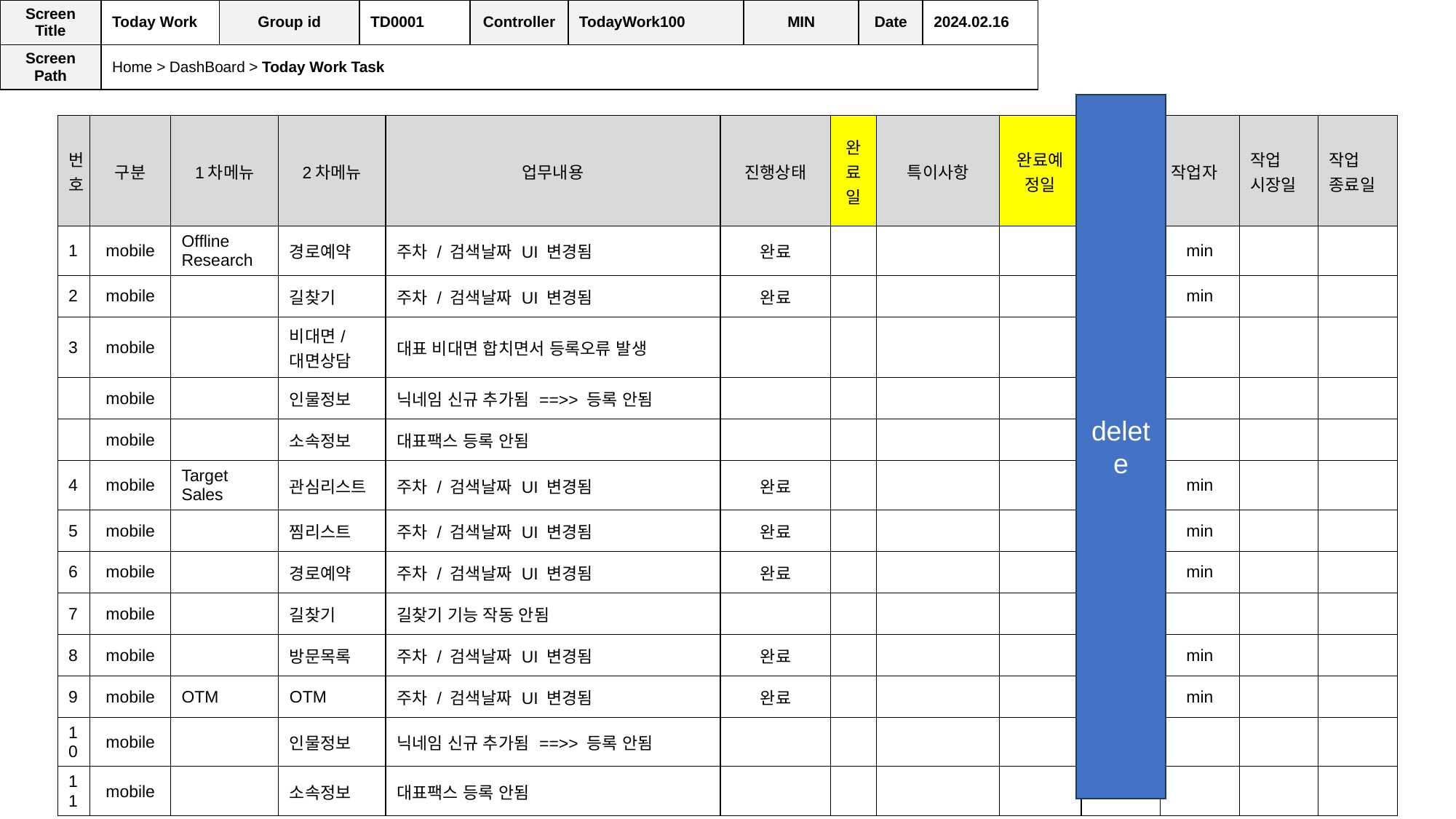

| Screen Title | Today Work | Group id | TD0001 | Controller | TodayWork100 | MIN | Date | 2024.02.16 |
| --- | --- | --- | --- | --- | --- | --- | --- | --- |
| Screen Path | Home > DashBoard > Today Work Task |  |  |  |  |  |  |  |
delete
| 번호 | 구분 | 1차메뉴 | 2차메뉴 | 업무내용 | 진행상태 | 완료일 | 특이사항 | 완료예정일 | 작업 예상일(기간?) | 작업자 | 작업 시장일 | 작업 종료일 |
| --- | --- | --- | --- | --- | --- | --- | --- | --- | --- | --- | --- | --- |
| 1 | mobile | Offline Research | 경로예약 | 주차 / 검색날짜 UI 변경됨 | 완료 |  |  |  | 2 | min |  |  |
| 2 | mobile |  | 길찾기 | 주차 / 검색날짜 UI 변경됨 | 완료 |  |  |  |  | min |  |  |
| 3 | mobile |  | 비대면/대면상담 | 대표 비대면 합치면서 등록오류 발생 |  |  |  |  |  |  |  |  |
|  | mobile |  | 인물정보 | 닉네임 신규 추가됨 ==>> 등록 안됨 |  |  |  |  |  |  |  |  |
|  | mobile |  | 소속정보 | 대표팩스 등록 안됨 |  |  |  |  |  |  |  |  |
| 4 | mobile | Target Sales | 관심리스트 | 주차 / 검색날짜 UI 변경됨 | 완료 |  |  |  | 1 | min |  |  |
| 5 | mobile |  | 찜리스트 | 주차 / 검색날짜 UI 변경됨 | 완료 |  |  |  |  | min |  |  |
| 6 | mobile |  | 경로예약 | 주차 / 검색날짜 UI 변경됨 | 완료 |  |  |  |  | min |  |  |
| 7 | mobile |  | 길찾기 | 길찾기 기능 작동 안됨 |  |  |  |  |  |  |  |  |
| 8 | mobile |  | 방문목록 | 주차 / 검색날짜 UI 변경됨 | 완료 |  |  |  |  | min |  |  |
| 9 | mobile | OTM | OTM | 주차 / 검색날짜 UI 변경됨 | 완료 |  |  |  |  | min |  |  |
| 10 | mobile |  | 인물정보 | 닉네임 신규 추가됨 ==>> 등록 안됨 |  |  |  |  |  |  |  |  |
| 11 | mobile |  | 소속정보 | 대표팩스 등록 안됨 |  |  |  |  |  |  |  |  |